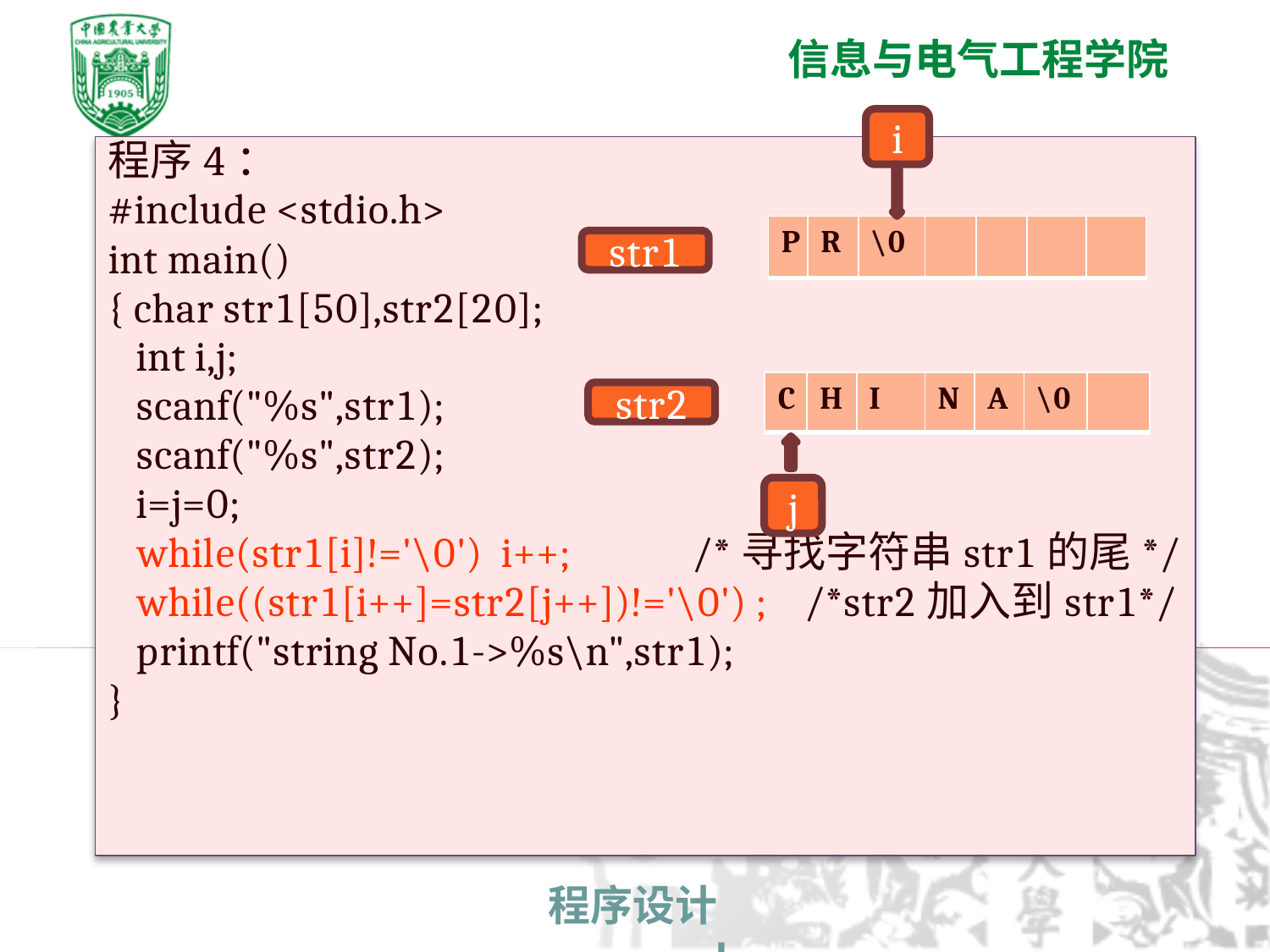

i
程序4：
#include <stdio.h>
int main()
{ char str1[50],str2[20];
   int i,j;
   scanf("%s",str1);
   scanf("%s",str2);
   i=j=0;
   while(str1[i]!='\0')  i++;             /*寻找字符串str1的尾*/
   while((str1[i++]=str2[j++])!='\0') ;    /*str2加入到str1*/
   printf("string No.1->%s\n",str1);
}

| P | R | \0 |  |  |  |  |
| --- | --- | --- | --- | --- | --- | --- |
str1
| C | H | I | N | A | \0 |  |
| --- | --- | --- | --- | --- | --- | --- |
str2

j